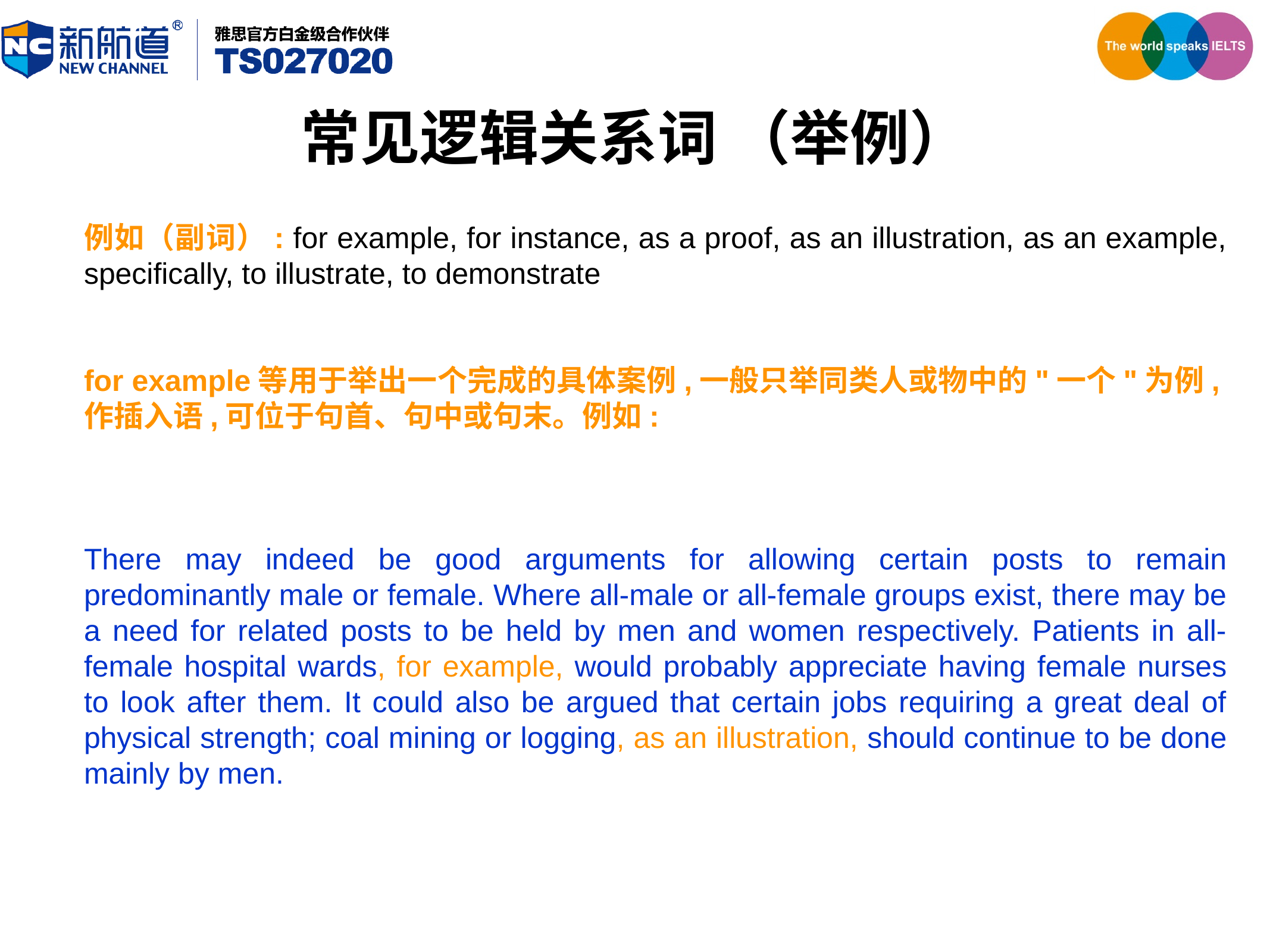

常见逻辑关系词 （举例）
例如（副词）: for example, for instance, as a proof, as an illustration, as an example, specifically, to illustrate, to demonstrate

for example等用于举出一个完成的具体案例,一般只举同类人或物中的"一个"为例,作插入语,可位于句首、句中或句末。例如:

There may indeed be good arguments for allowing certain posts to remain predominantly male or female. Where all-male or all-female groups exist, there may be a need for related posts to be held by men and women respectively. Patients in all-female hospital wards, for example, would probably appreciate having female nurses to look after them. It could also be argued that certain jobs requiring a great deal of physical strength; coal mining or logging, as an illustration, should continue to be done mainly by men.